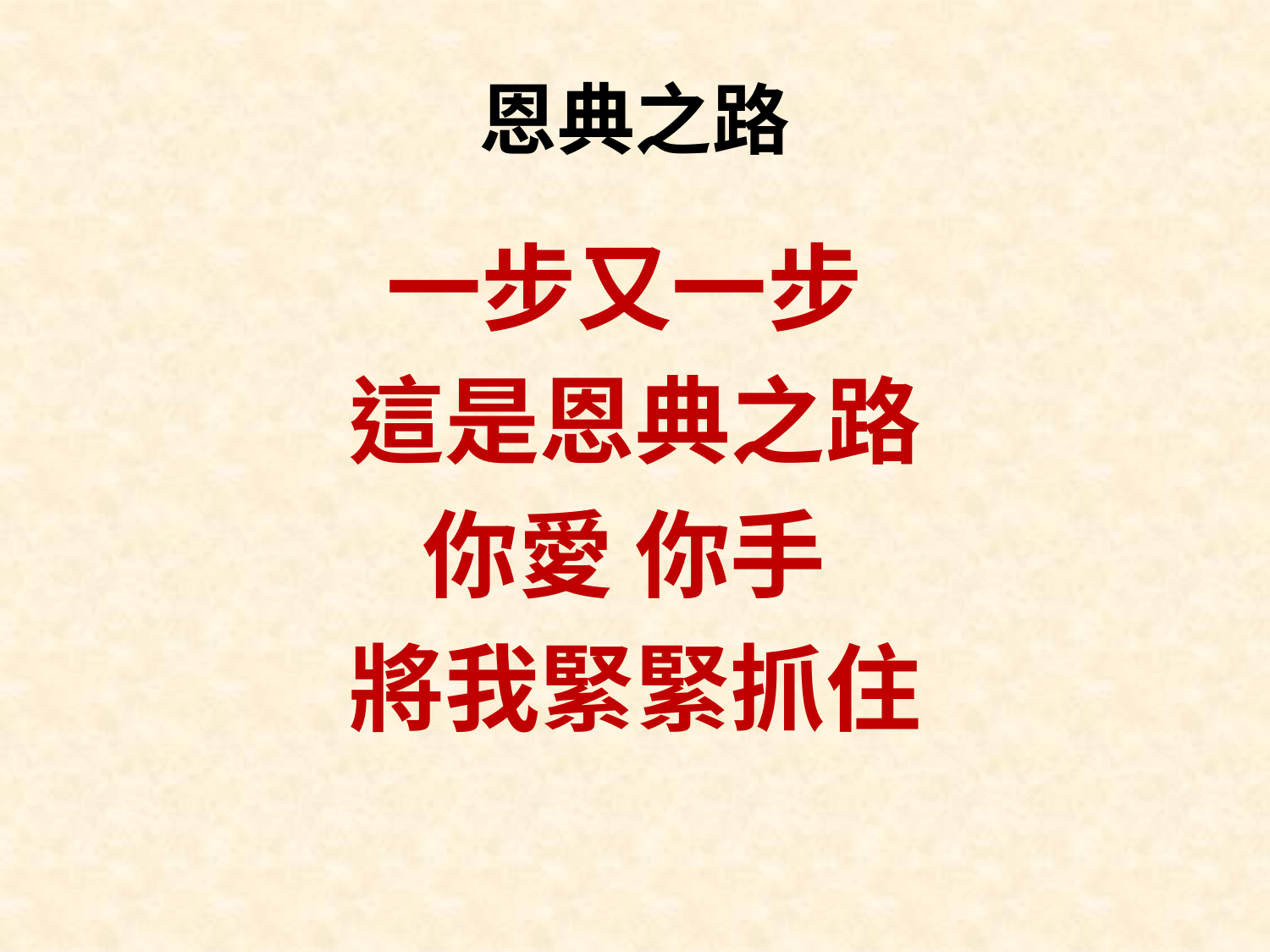

# 恩典之路
一步又一步
這是恩典之路
你愛 你手
將我緊緊抓住